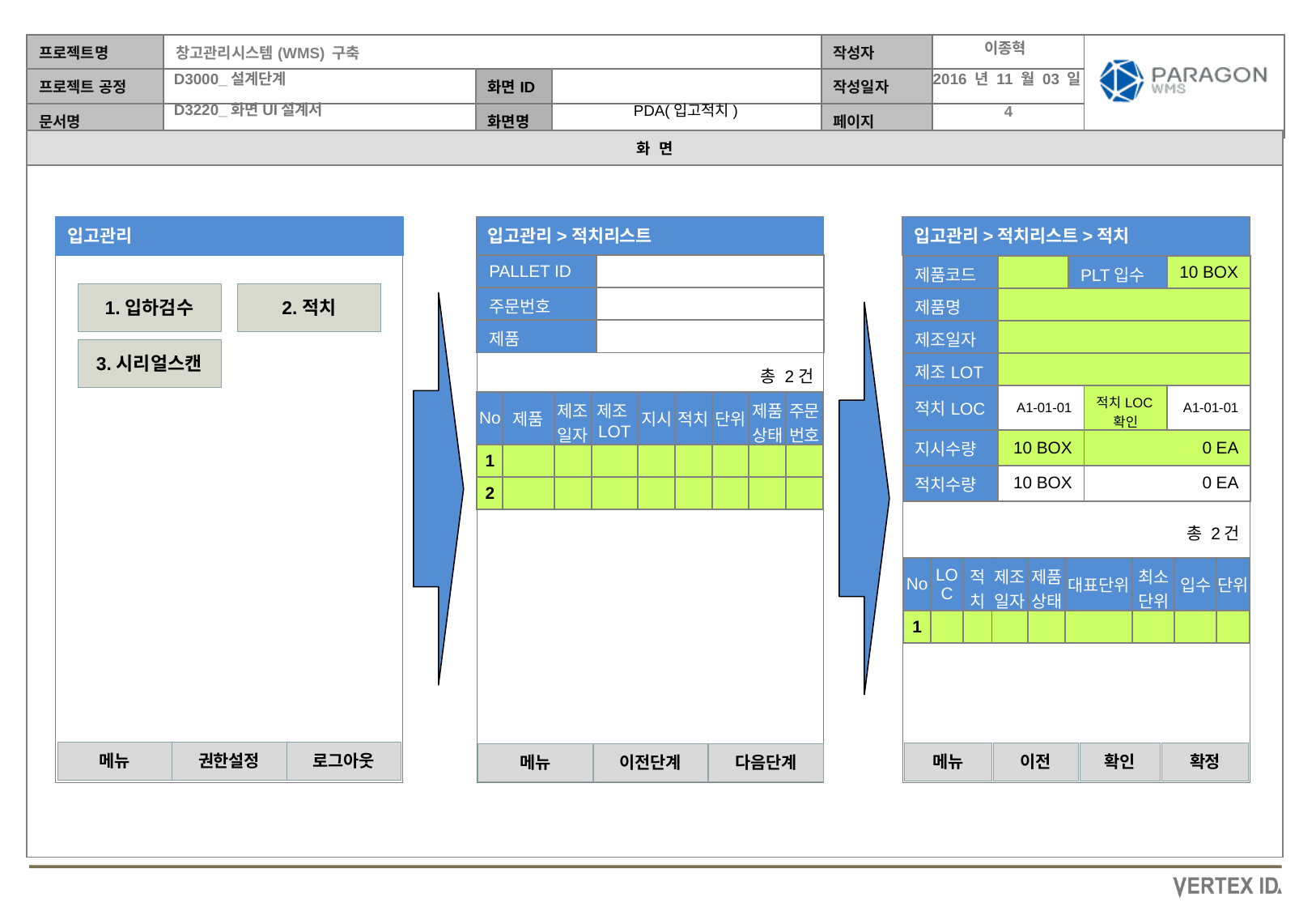

이종혁
2016 년 11 월 03 일
PDA(입고적치)
입고관리>적치리스트
입고관리>적치리스트>적치
입고관리

| PALLET ID |  |
| --- | --- |
| 주문번호 |  |
| 제품 |  |
| 제품코드 |  | PLT입수 |  | 10 BOX |
| --- | --- | --- | --- | --- |
| 제품명 |  |  |  |  |
| 제조일자 |  |  |  |  |
| 제조LOT |  |  |  |  |
| 적치LOC | A1-01-01 |  | 적치LOC확인 | A1-01-01 |
| 지시수량 | 10 BOX |  | 0 EA |  |
| 적치수량 | 10 BOX |  | 0 EA |  |
1.입하검수
2.적치

3.시리얼스캔
총 2건
| No | 제품 | 제조일자 | 제조LOT | 지시 | 적치 | 단위 | 제품상태 | 주문번호 |
| --- | --- | --- | --- | --- | --- | --- | --- | --- |
| 1 |  |  |  |  |  |  |  |  |
| 2 |  |  |  |  |  |  |  |  |
총 2건
| No | LOC | 적치 | 제조일자 | 제품상태 | 대표단위 | 최소단위 | 입수 | 단위 |
| --- | --- | --- | --- | --- | --- | --- | --- | --- |
| 1 |  |  |  |  |  |  |  |  |
메뉴
권한설정
로그아웃
메뉴
이전
확인
확정
메뉴
이전단계
다음단계